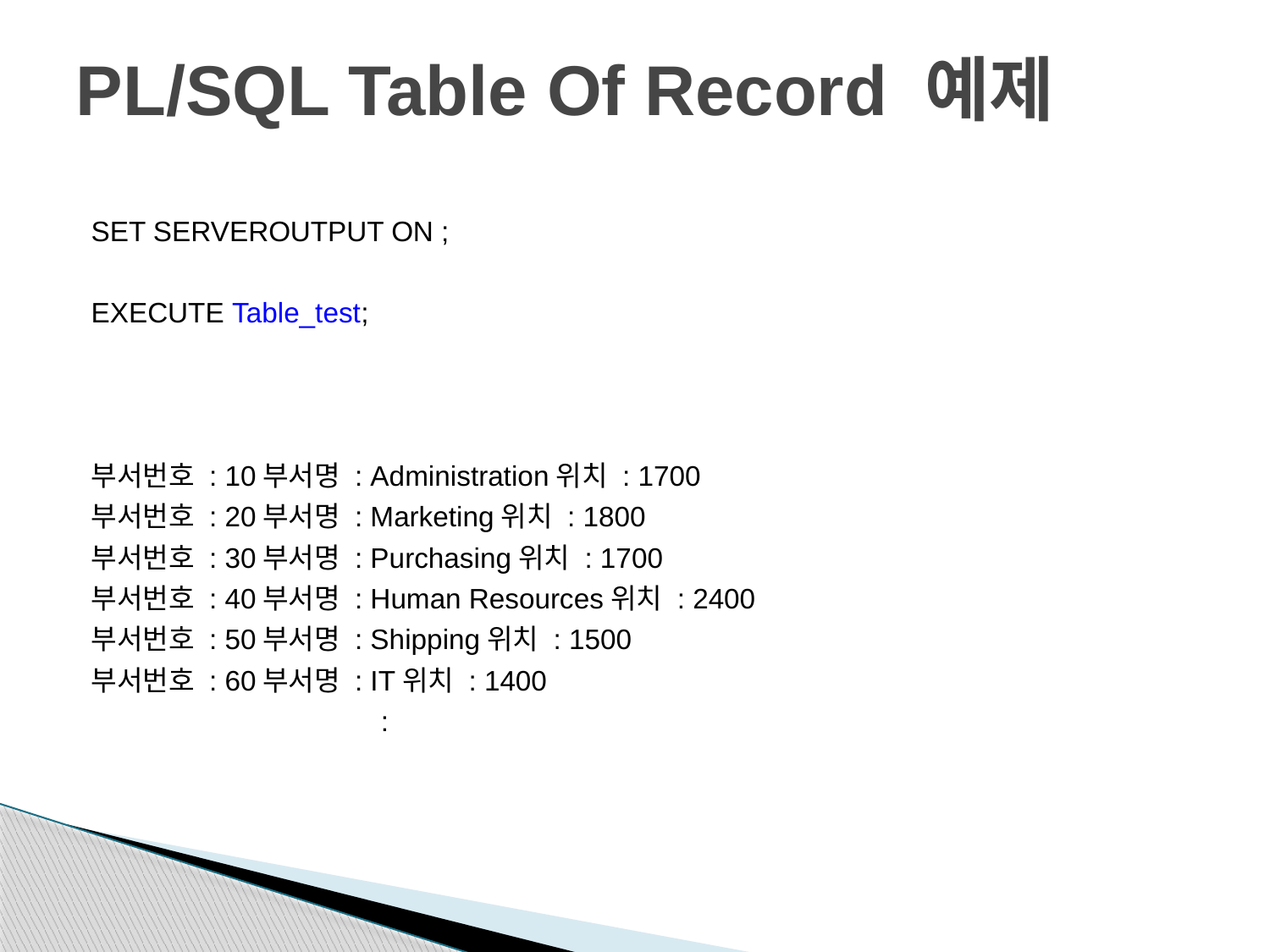

# PL/SQL Table Of Record 예제

SET SERVEROUTPUT ON ;

EXECUTE Table_test;

부서번호 : 10부서명 : Administration위치 : 1700
부서번호 : 20부서명 : Marketing위치 : 1800
부서번호 : 30부서명 : Purchasing위치 : 1700
부서번호 : 40부서명 : Human Resources위치 : 2400
부서번호 : 50부서명 : Shipping위치 : 1500
부서번호 : 60부서명 : IT위치 : 1400
			: